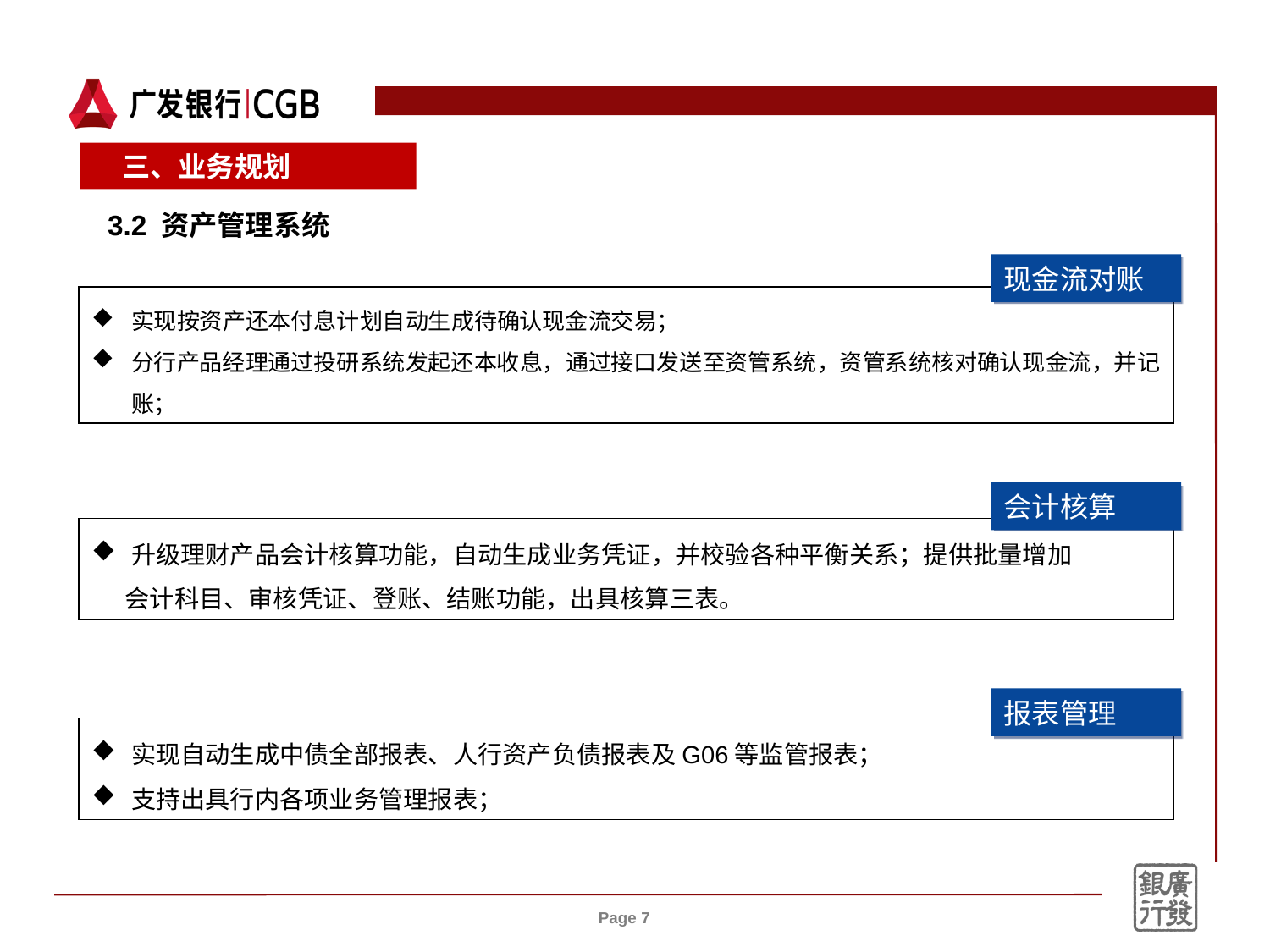

三、业务规划
3.2 资产管理系统
现金流对账
实现按资产还本付息计划自动生成待确认现金流交易；
分行产品经理通过投研系统发起还本收息，通过接口发送至资管系统，资管系统核对确认现金流，并记账；
会计核算
升级理财产品会计核算功能，自动生成业务凭证，并校验各种平衡关系；提供批量增加
     会计科目、审核凭证、登账、结账功能，出具核算三表。
报表管理
实现自动生成中债全部报表、人行资产负债报表及G06等监管报表；
支持出具行内各项业务管理报表；